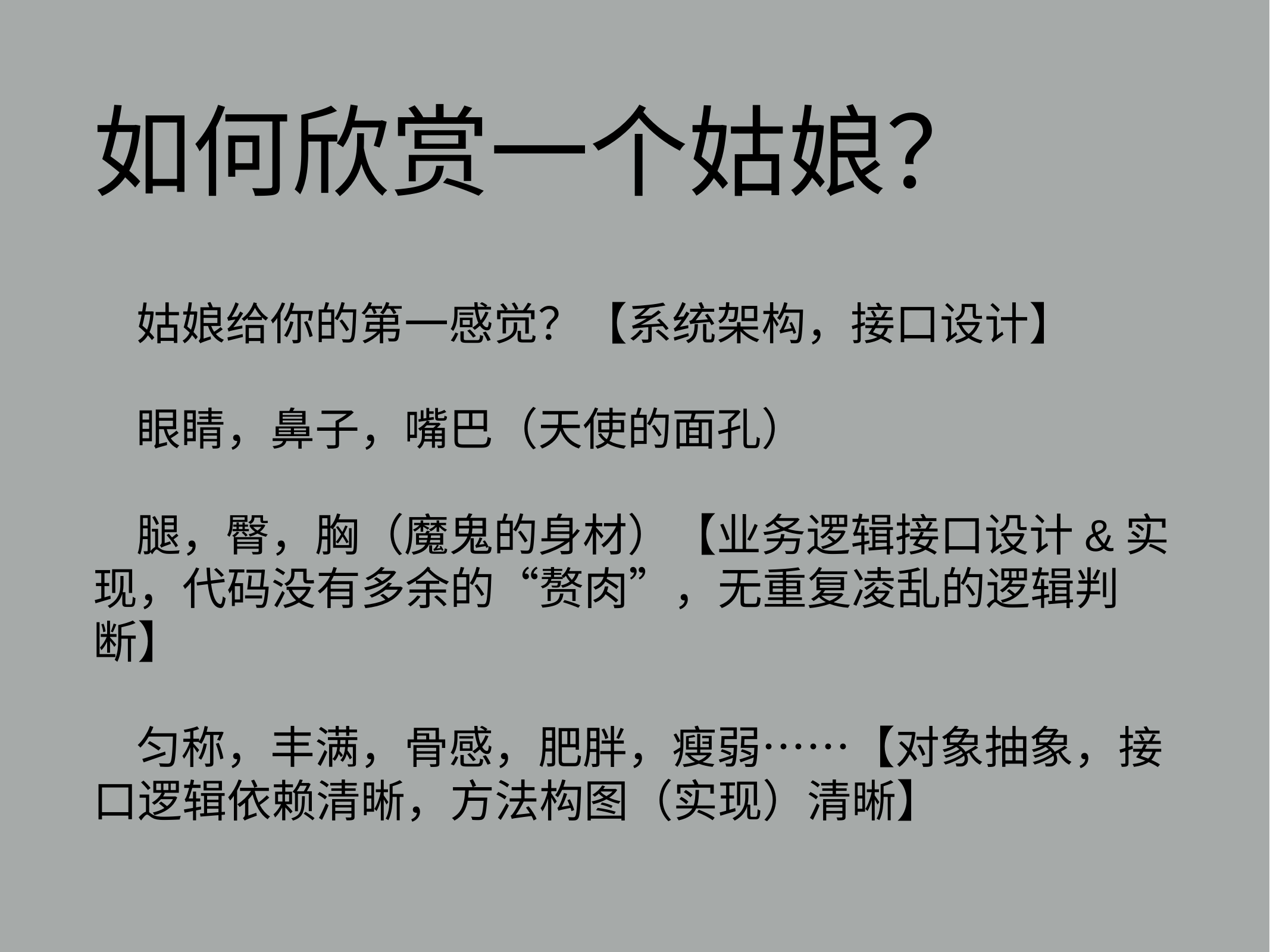

# 如何欣赏一个姑娘？
姑娘给你的第一感觉？【系统架构，接口设计】
眼睛，鼻子，嘴巴（天使的面孔）
腿，臀，胸（魔鬼的身材）【业务逻辑接口设计&实现，代码没有多余的“赘肉”，无重复凌乱的逻辑判断】
匀称，丰满，骨感，肥胖，瘦弱……【对象抽象，接口逻辑依赖清晰，方法构图（实现）清晰】